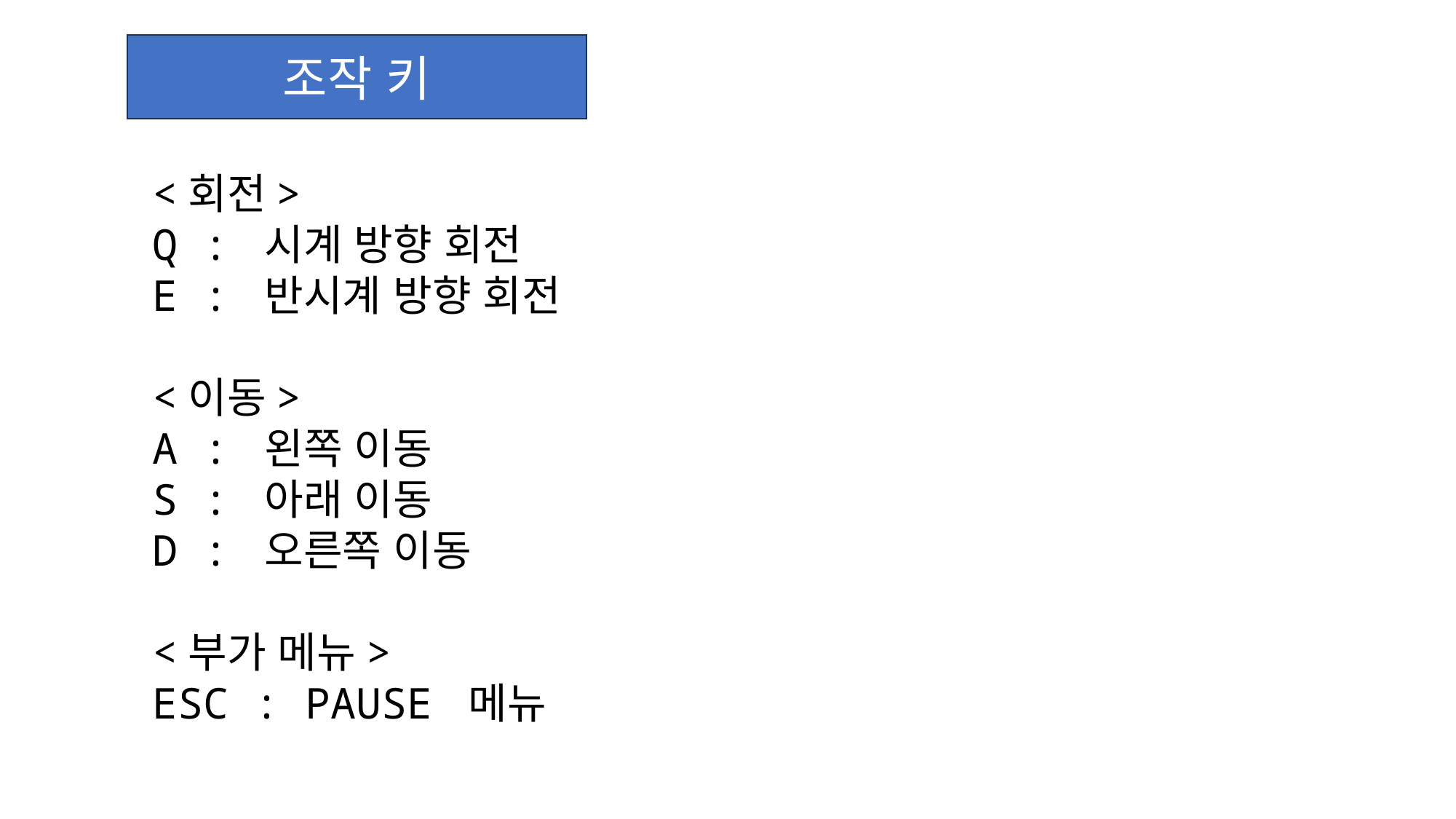

조작 키
<회전>
Q : 시계 방향 회전
E : 반시계 방향 회전

<이동>
A : 왼쪽 이동
S : 아래 이동
D : 오른쪽 이동

<부가 메뉴>
ESC : PAUSE 메뉴